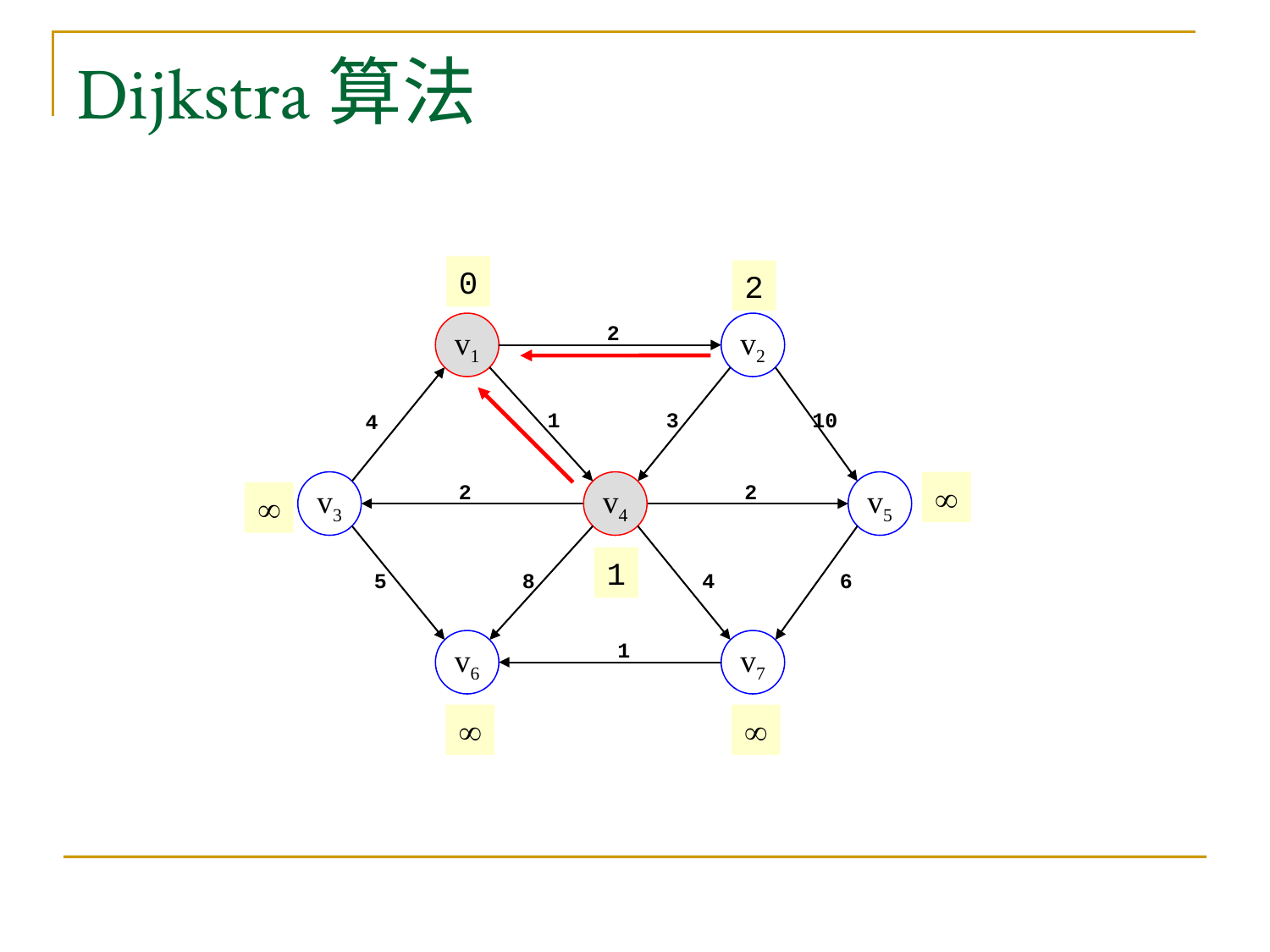

# Dijkstra算法
0
2
v1
2
v2

1
3
10
4
v3
2
v4
2
v5
∞
∞
1
5
8
4
6
v6
1
v7
∞
∞